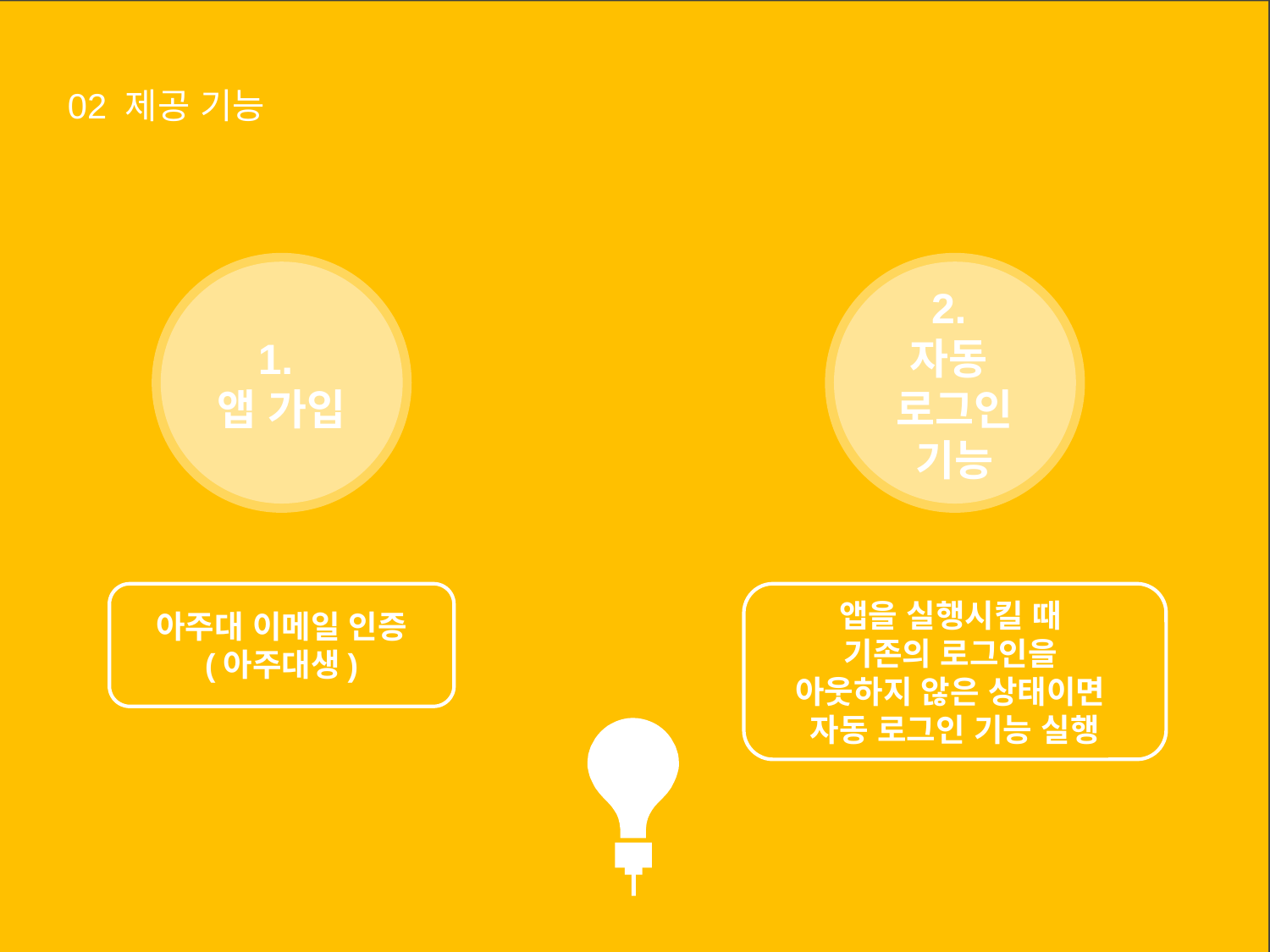

02 제공 기능
1.
앱 가입

2.
자동
로그인
기능

앱을 실행시킬 때
기존의 로그인을
아웃하지 않은 상태이면
자동 로그인 기능 실행
아주대 이메일 인증
(아주대생)